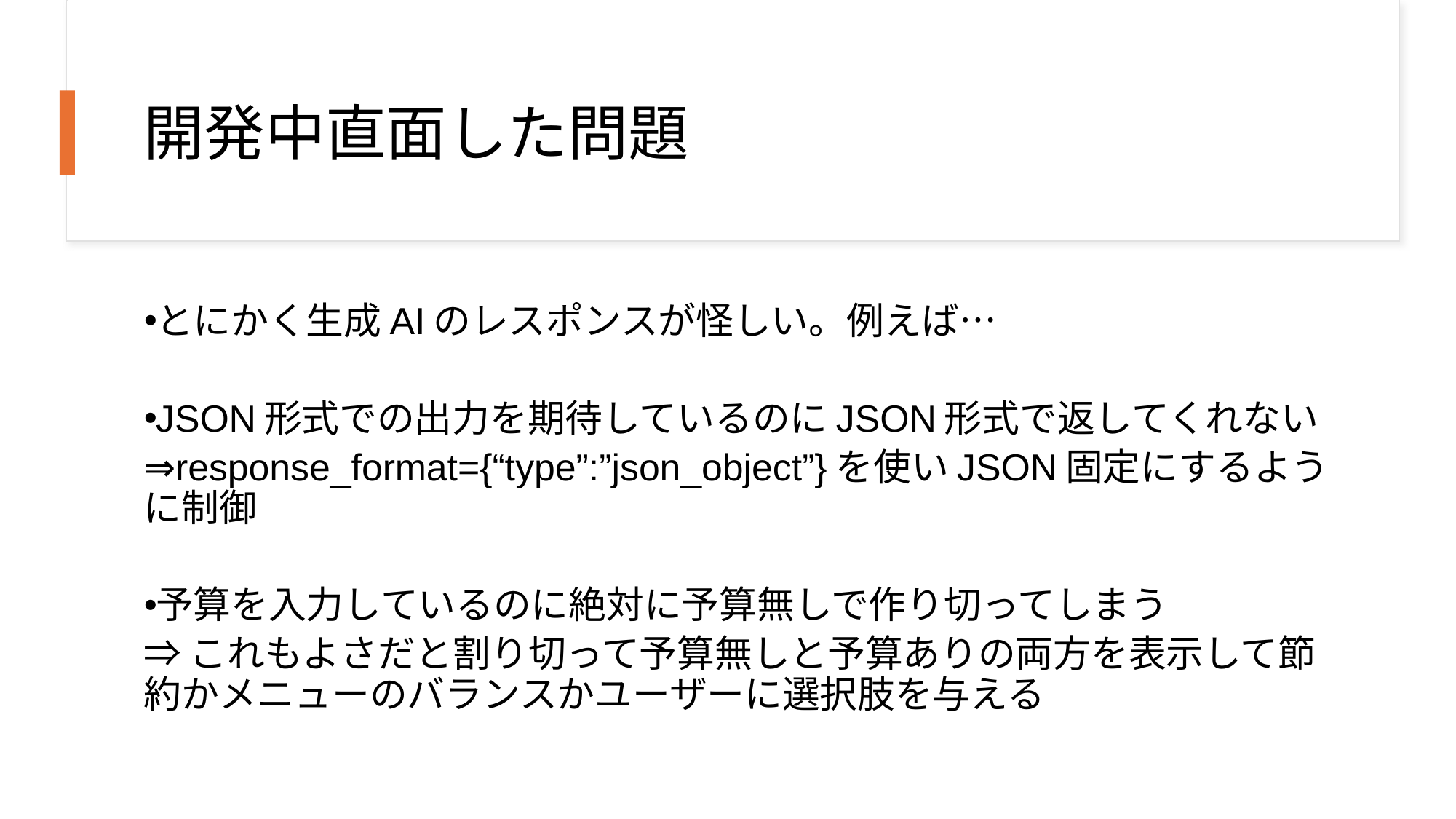

# 開発中直面した問題

とにかく生成AIのレスポンスが怪しい。例えば…

JSON形式での出力を期待しているのにJSON形式で返してくれない
⇒response_format={“type”:”json_object”}を使いJSON固定にするように制御

予算を入力しているのに絶対に予算無しで作り切ってしまう
⇒これもよさだと割り切って予算無しと予算ありの両方を表示して節約かメニューのバランスかユーザーに選択肢を与える